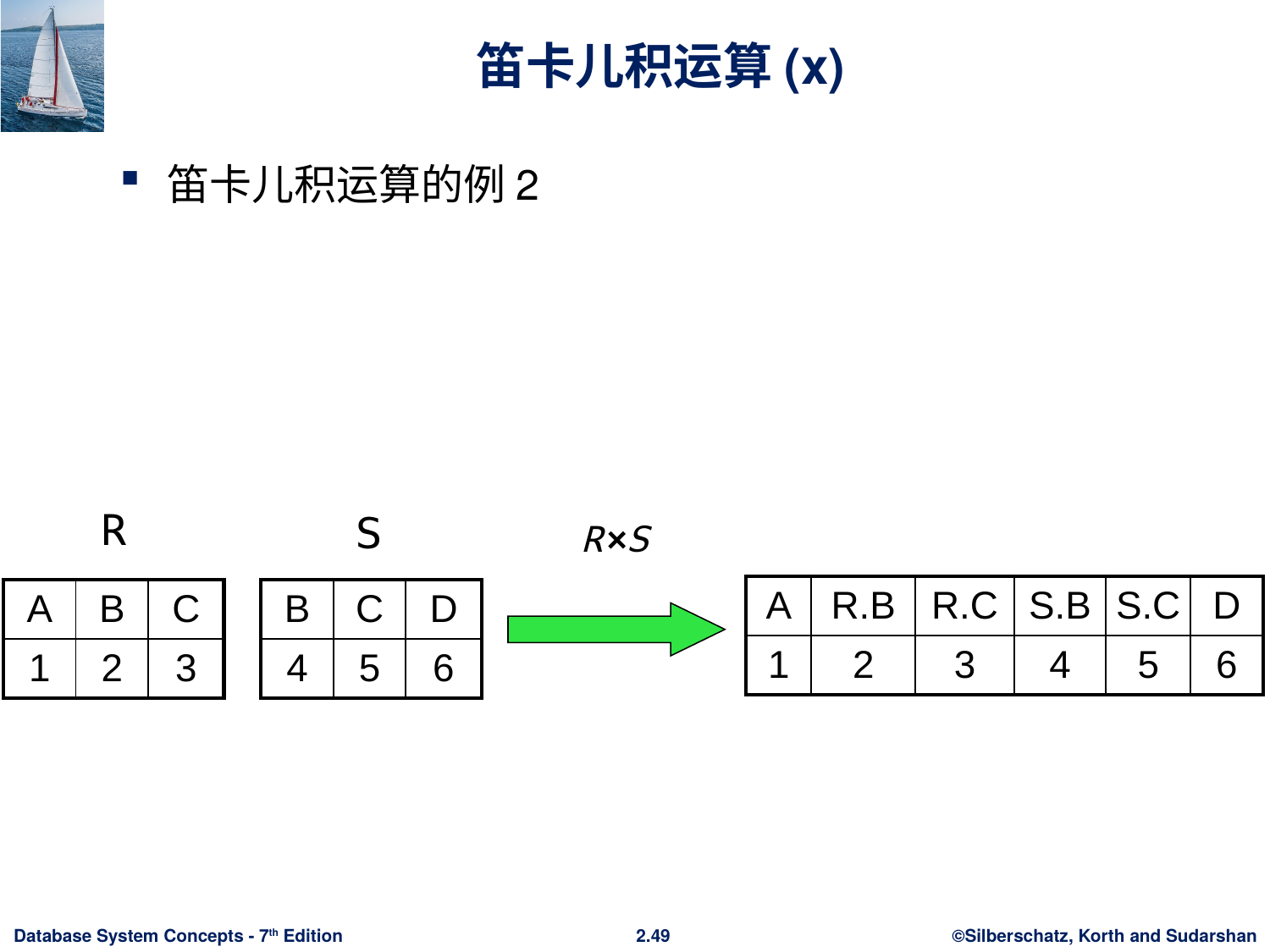

# 笛卡儿积运算(x)
笛卡儿积运算的例2
R
S
R×S

| A | R.B | R.C | S.B | S.C | D |
| --- | --- | --- | --- | --- | --- |
| 1 | 2 | 3 | 4 | 5 | 6 |
| A | B | C |
| --- | --- | --- |
| 1 | 2 | 3 |
| B | C | D |
| --- | --- | --- |
| 4 | 5 | 6 |